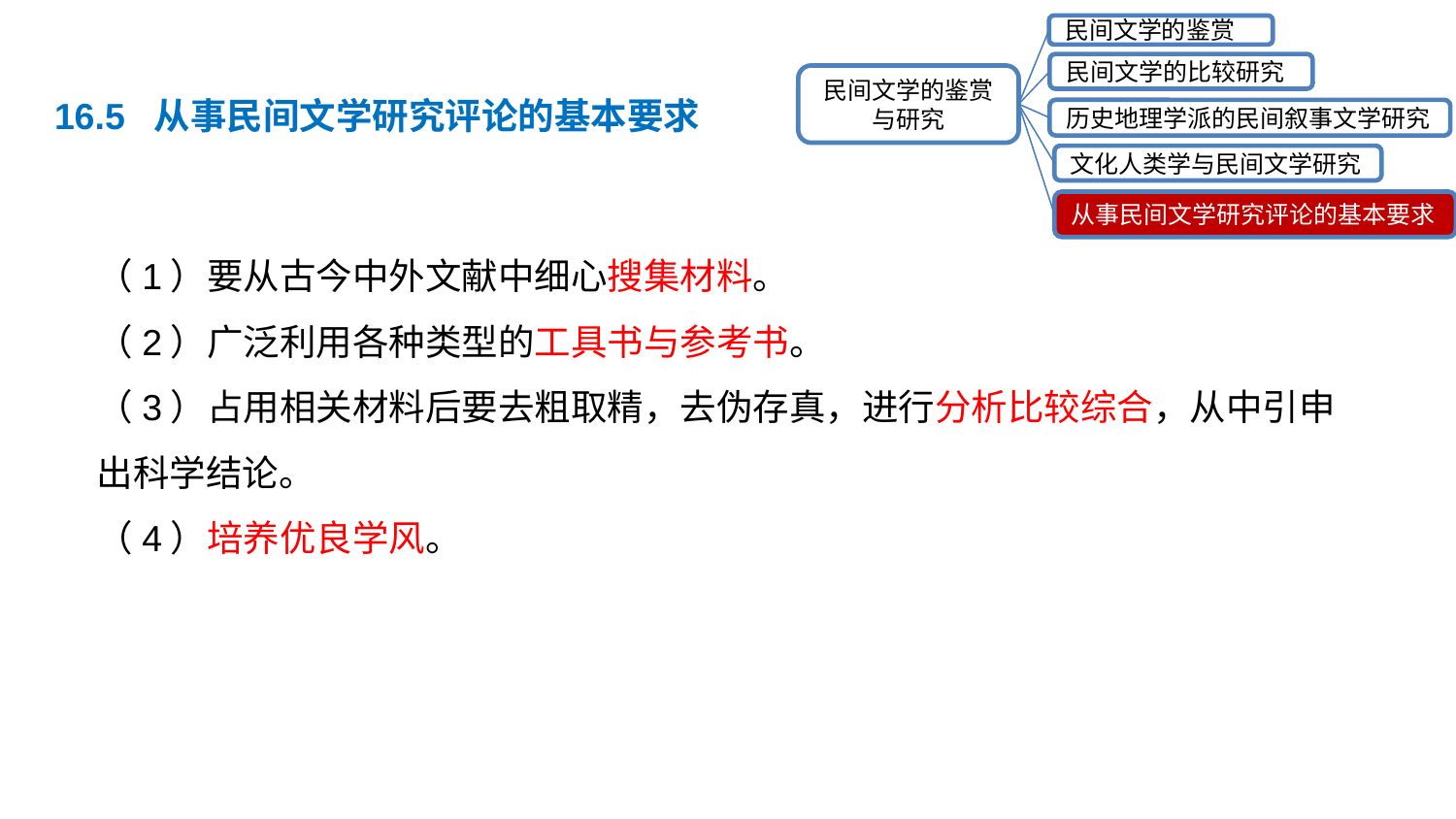

民间文学的鉴赏
民间文学的比较研究
民间文学的鉴赏
与研究
历史地理学派的民间叙事文学研究
文化人类学与民间文学研究
从事民间文学研究评论的基本要求
16.5  从事民间文学研究评论的基本要求
（1）要从古今中外文献中细心搜集材料。
（2）广泛利用各种类型的工具书与参考书。
（3）占用相关材料后要去粗取精，去伪存真，进行分析比较综合，从中引申出科学结论。
（4）培养优良学风。